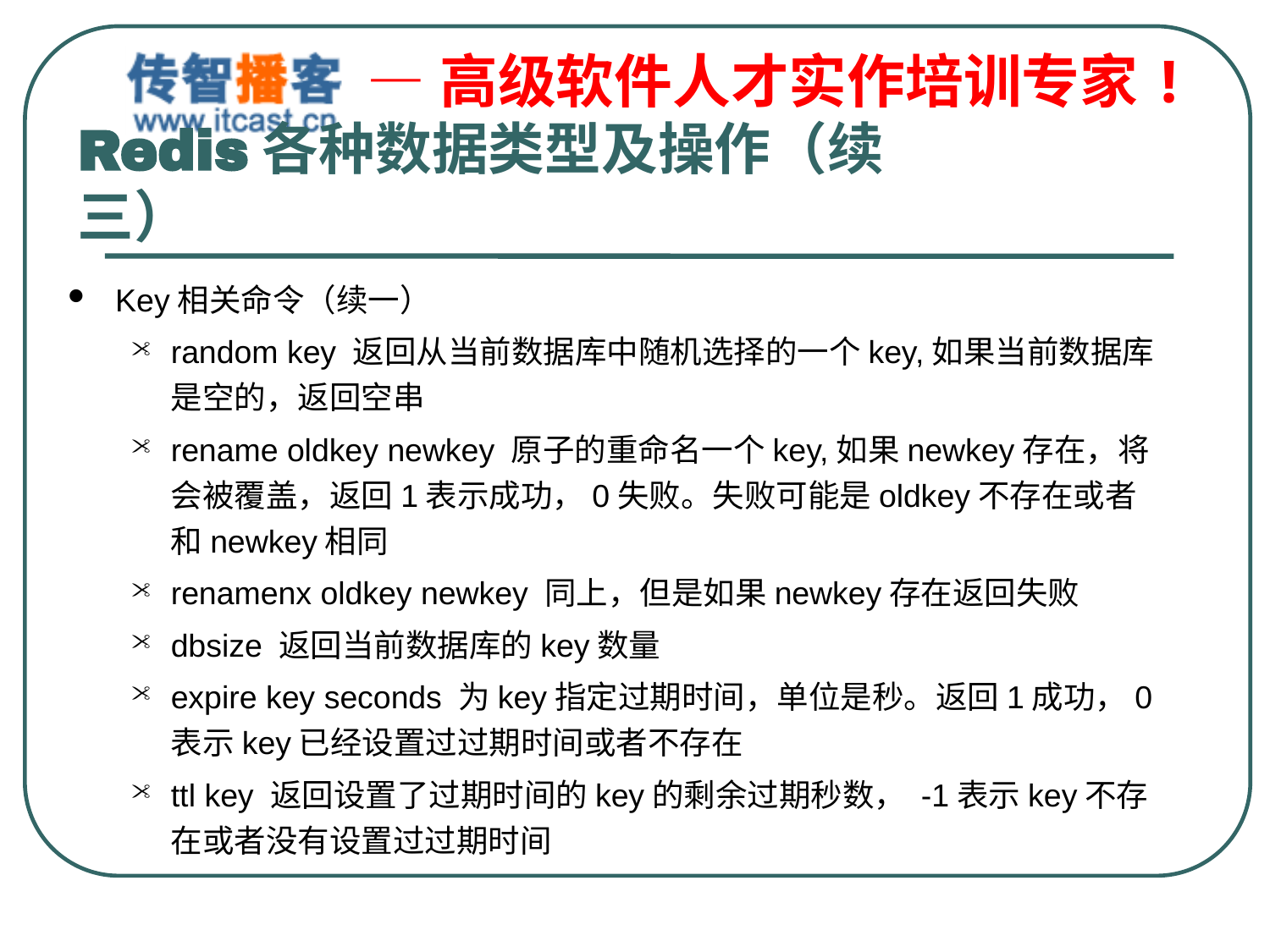

# Redis各种数据类型及操作（续三）
Key相关命令（续一）
random key 返回从当前数据库中随机选择的一个key,如果当前数据库是空的，返回空串
rename oldkey newkey 原子的重命名一个key,如果newkey存在，将会被覆盖，返回1表示成功，0失败。失败可能是oldkey不存在或者和newkey相同
renamenx oldkey newkey 同上，但是如果newkey存在返回失败
dbsize 返回当前数据库的key数量
expire key seconds 为key指定过期时间，单位是秒。返回1成功，0表示key已经设置过过期时间或者不存在
ttl key 返回设置了过期时间的key的剩余过期秒数， -1表示key不存在或者没有设置过过期时间